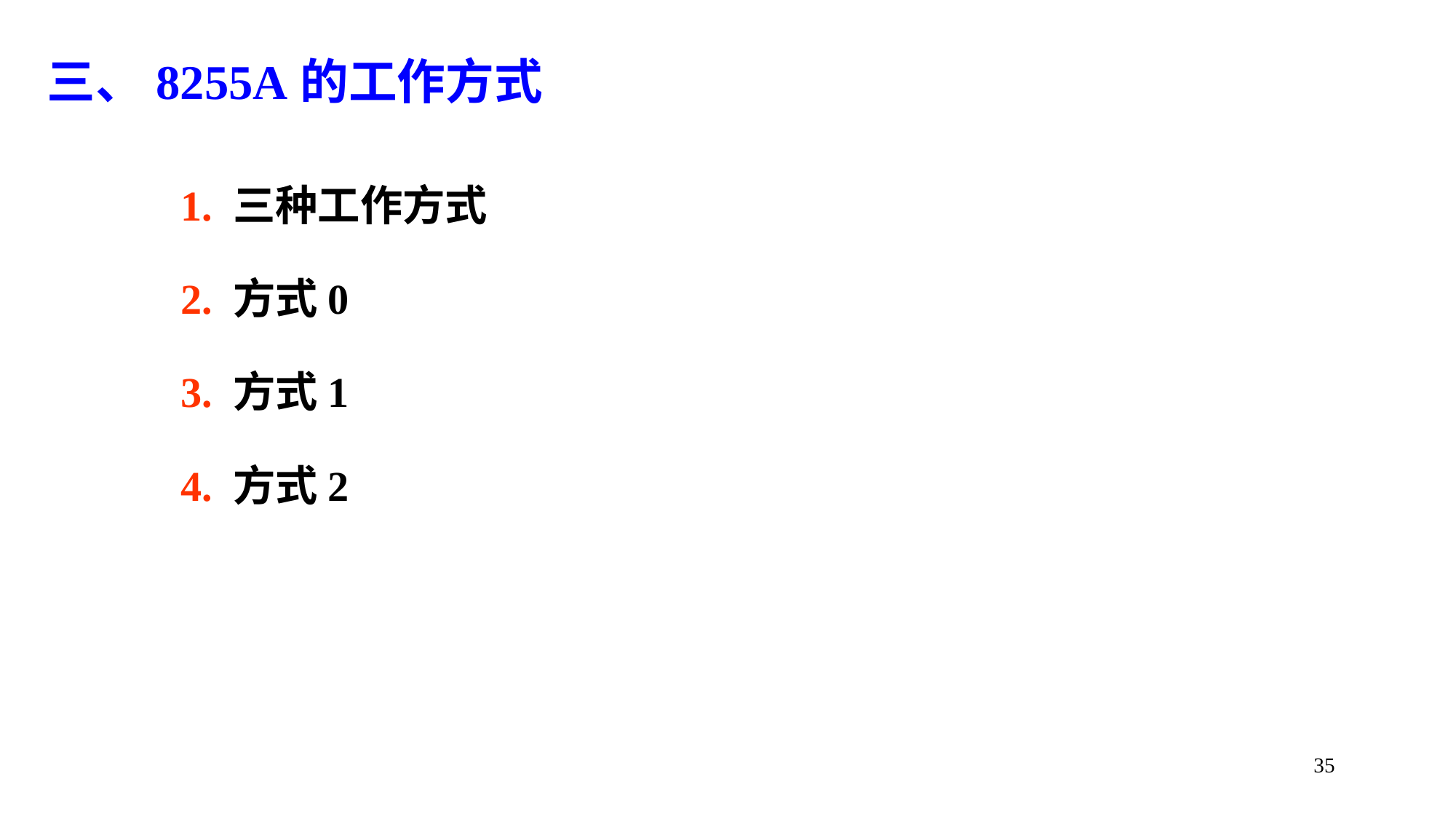

三、8255A的工作方式
1. 三种工作方式
2. 方式0
3. 方式1
4. 方式2
35